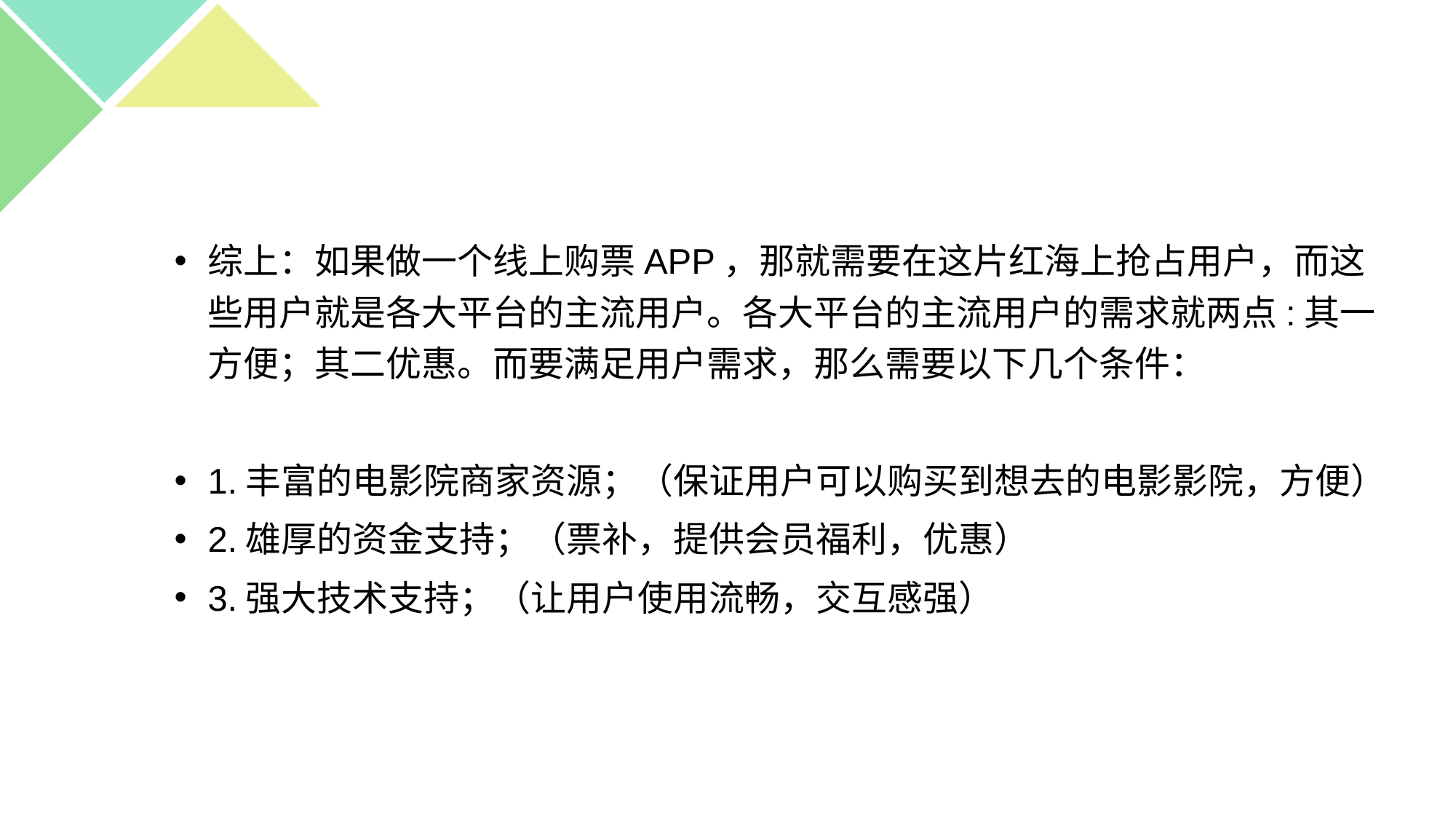

综上：如果做一个线上购票APP，那就需要在这片红海上抢占用户，而这些用户就是各大平台的主流用户。各大平台的主流用户的需求就两点:其一方便；其二优惠。而要满足用户需求，那么需要以下几个条件：

1.丰富的电影院商家资源；（保证用户可以购买到想去的电影影院，方便）
2.雄厚的资金支持；（票补，提供会员福利，优惠）
3.强大技术支持；（让用户使用流畅，交互感强）